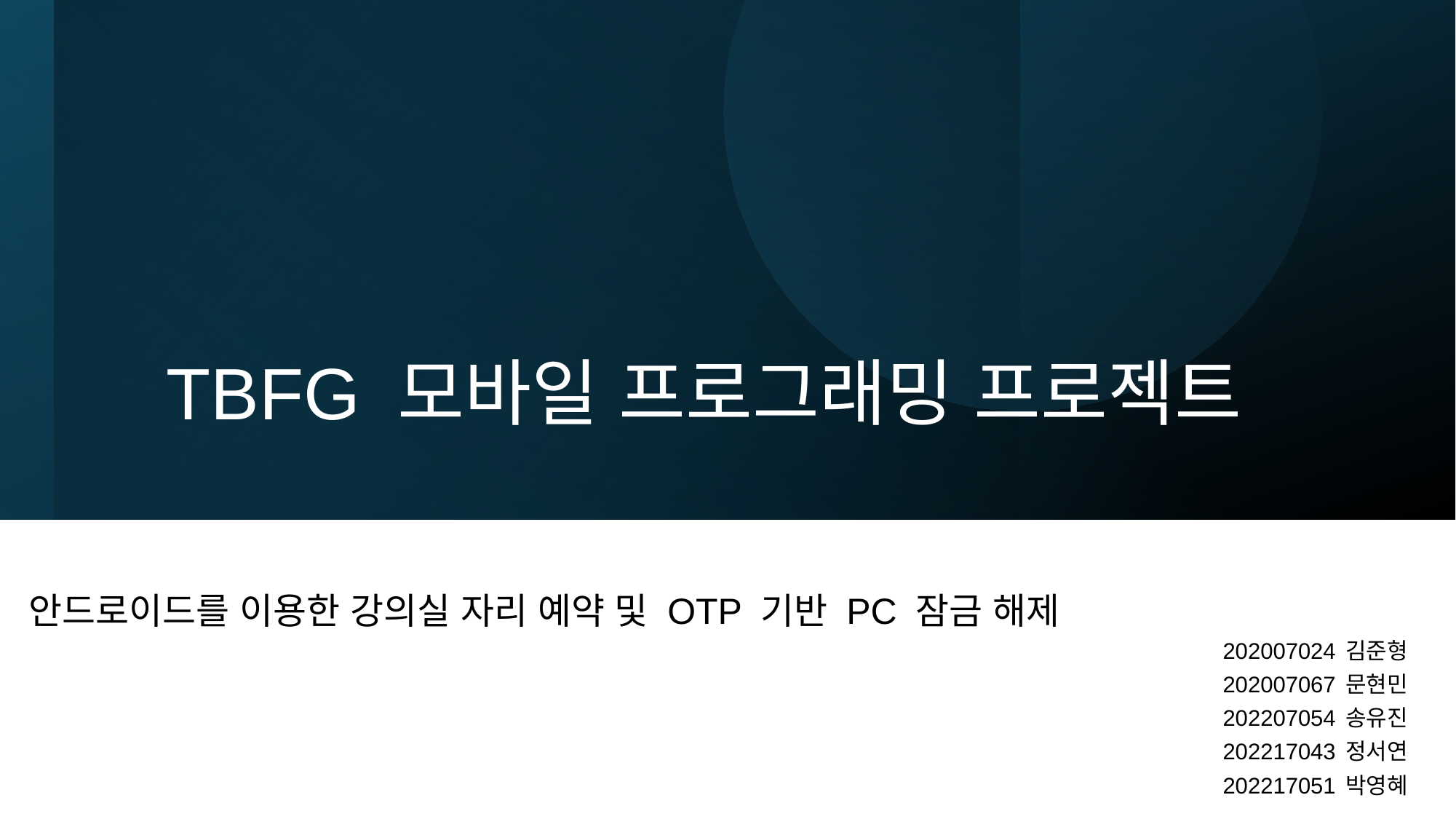

# TBFG 모바일 프로그래밍 프로젝트
안드로이드를 이용한 강의실 자리 예약 및 OTP 기반 PC 잠금 해제
202007024 김준형
202007067 문현민
202207054 송유진
202217043 정서연
202217051 박영혜